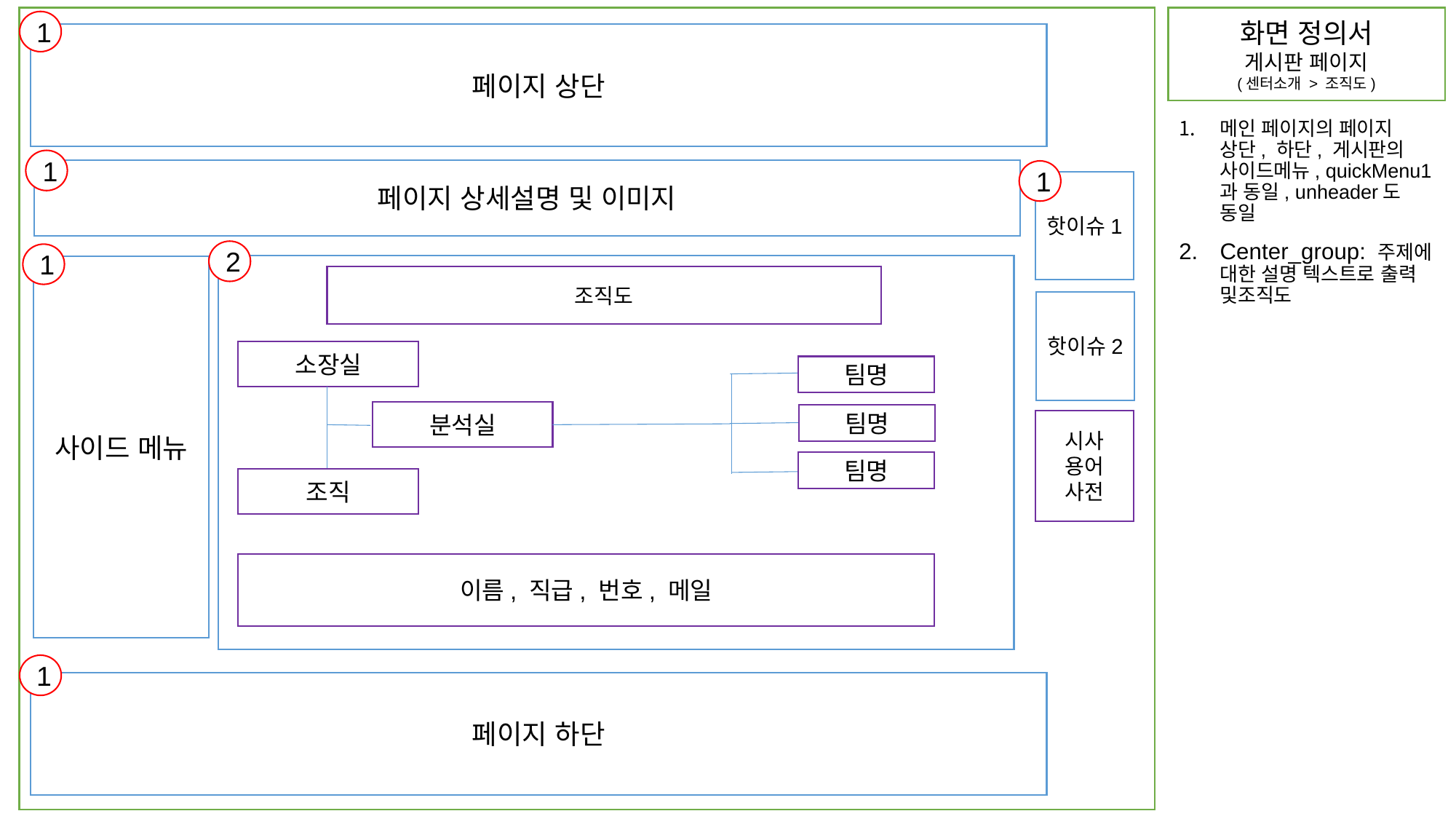

화면 정의서
게시판 페이지
(센터소개 > 조직도)
1
페이지 상단
메인 페이지의 페이지 상단, 하단, 게시판의 사이드메뉴, quickMenu1과 동일, unheader도 동일
Center_group: 주제에 대한 설명 텍스트로 출력 및조직도

1
페이지 상세설명 및 이미지
1

핫이슈1

2
1

사이드 메뉴
조직도

핫이슈2

소장실
팀명
분석실
팀명
시사 용어 사전
팀명
조직
이름, 직급, 번호, 메일
1
페이지 하단